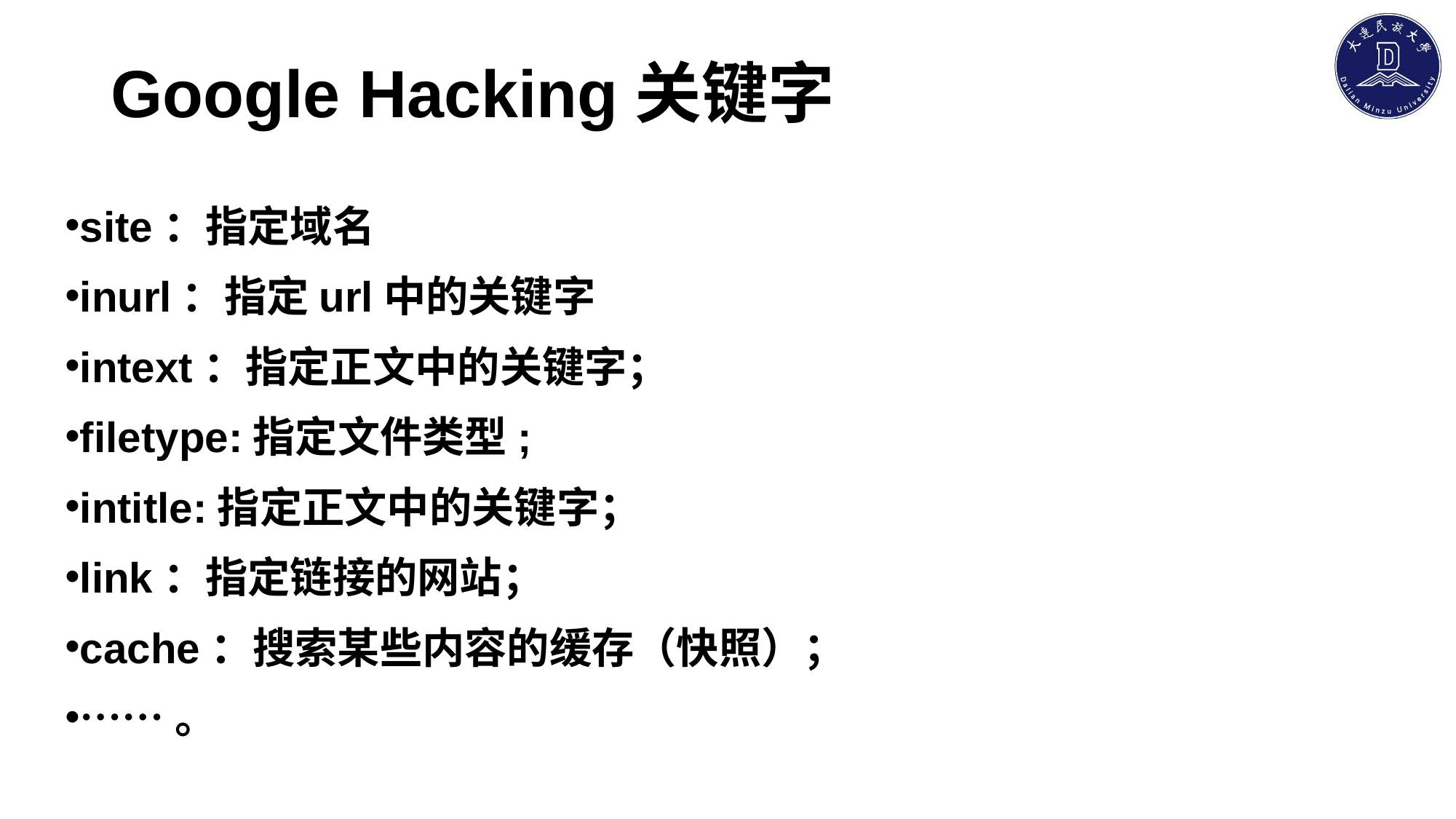

# Google Hacking关键字
site：指定域名
inurl：指定url中的关键字
intext：指定正文中的关键字；
filetype:指定文件类型;
intitle:指定正文中的关键字；
link：指定链接的网站；
cache：搜索某些内容的缓存（快照）；
……。